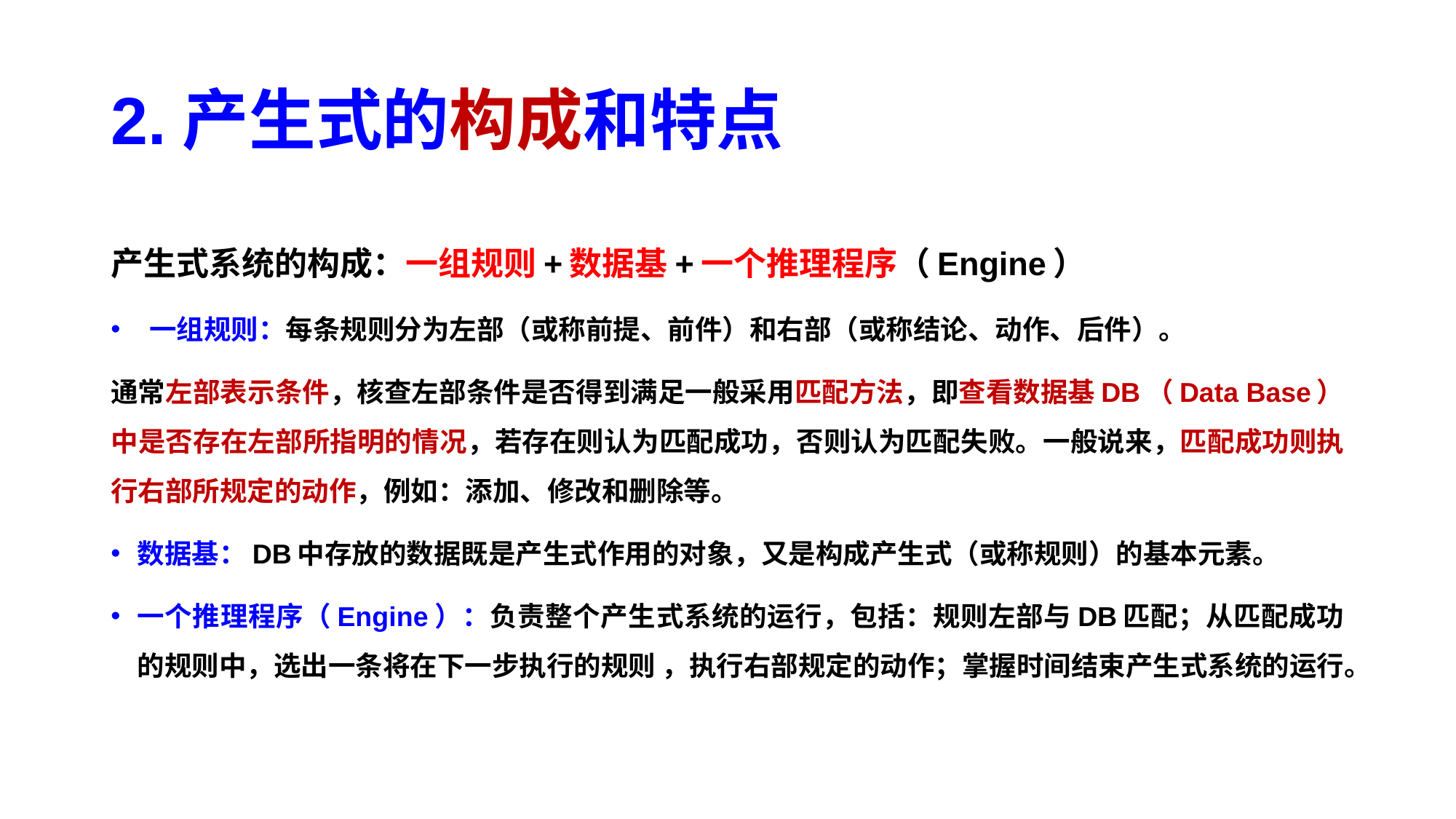

# 2.产生式的构成和特点
产生式系统的构成：一组规则+数据基+一个推理程序（Engine）
 一组规则：每条规则分为左部（或称前提、前件）和右部（或称结论、动作、后件）。
通常左部表示条件，核查左部条件是否得到满足一般采用匹配方法，即查看数据基DB（Data Base）中是否存在左部所指明的情况，若存在则认为匹配成功，否则认为匹配失败。一般说来，匹配成功则执行右部所规定的动作，例如：添加、修改和删除等。
数据基：DB中存放的数据既是产生式作用的对象，又是构成产生式（或称规则）的基本元素。
一个推理程序（Engine）：负责整个产生式系统的运行，包括：规则左部与DB匹配；从匹配成功的规则中，选出一条将在下一步执行的规则 ，执行右部规定的动作；掌握时间结束产生式系统的运行。